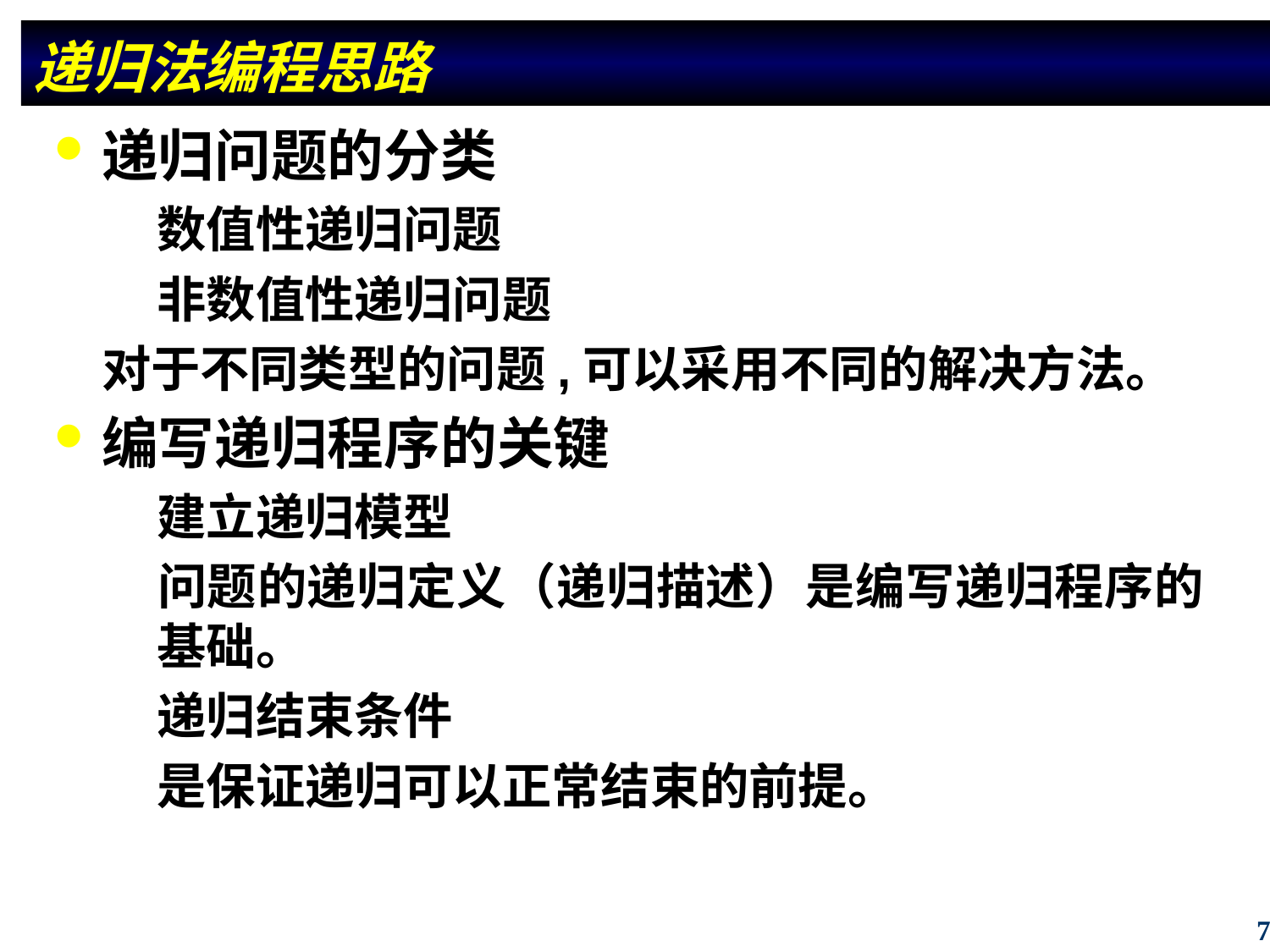

递归法编程思路
#
递归问题的分类
数值性递归问题
非数值性递归问题
	对于不同类型的问题,可以采用不同的解决方法。
编写递归程序的关键
建立递归模型
	问题的递归定义（递归描述）是编写递归程序的基础。
递归结束条件
	是保证递归可以正常结束的前提。